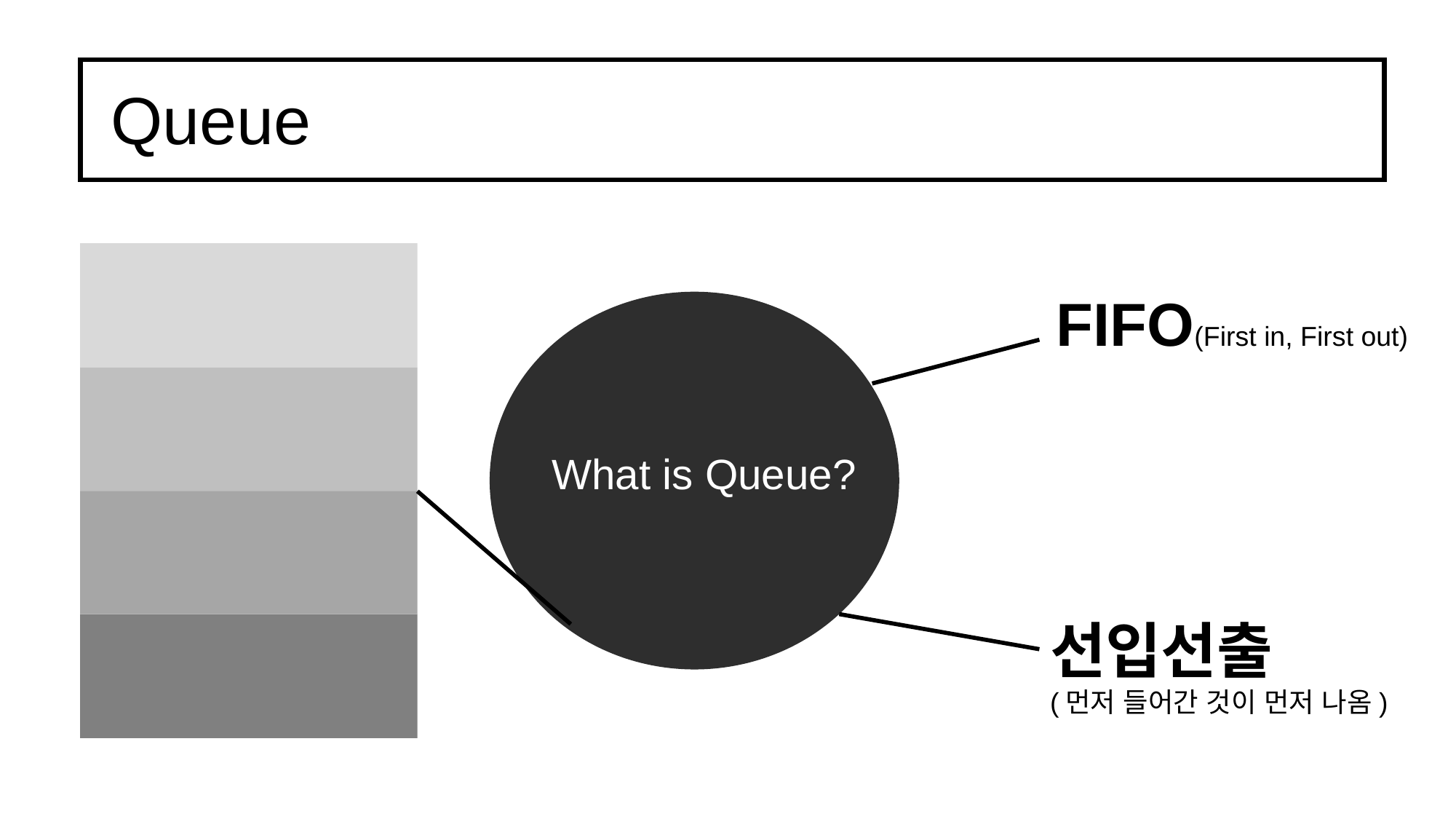

# Queue

FIFO(First in, First out)

What is Queue?

선입선출
(먼저 들어간 것이 먼저 나옴)